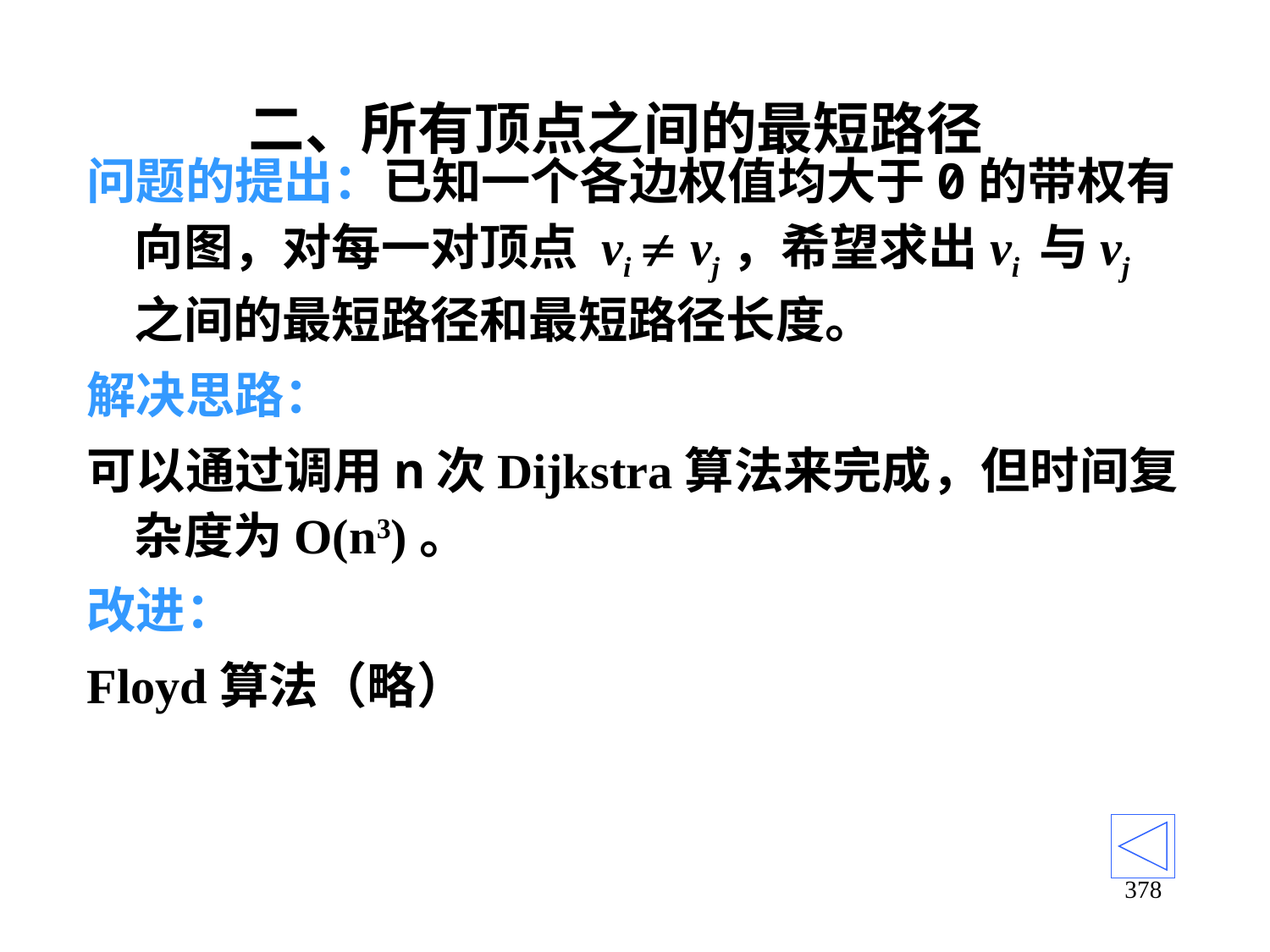

# 二、所有顶点之间的最短路径
问题的提出：已知一个各边权值均大于0的带权有向图，对每一对顶点 vi ≠ vj，希望求出vi 与vj之间的最短路径和最短路径长度。
解决思路：
可以通过调用n次Dijkstra算法来完成，但时间复杂度为O(n3)。
改进：
Floyd算法（略）

378